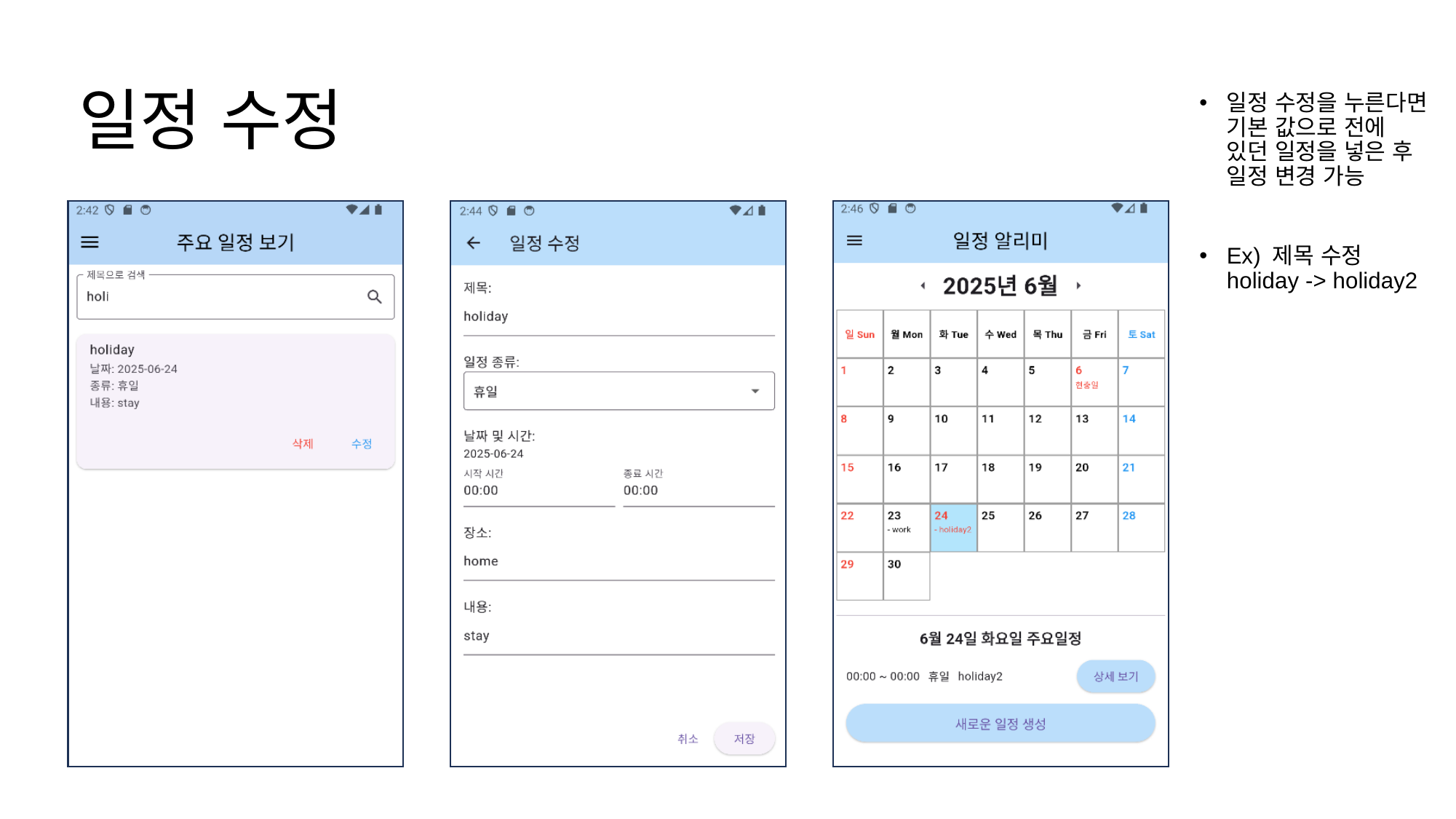

# 일정 수정

일정 수정을 누른다면 기본 값으로 전에 있던 일정을 넣은 후 일정 변경 가능

Ex) 제목 수정 holiday -> holiday2